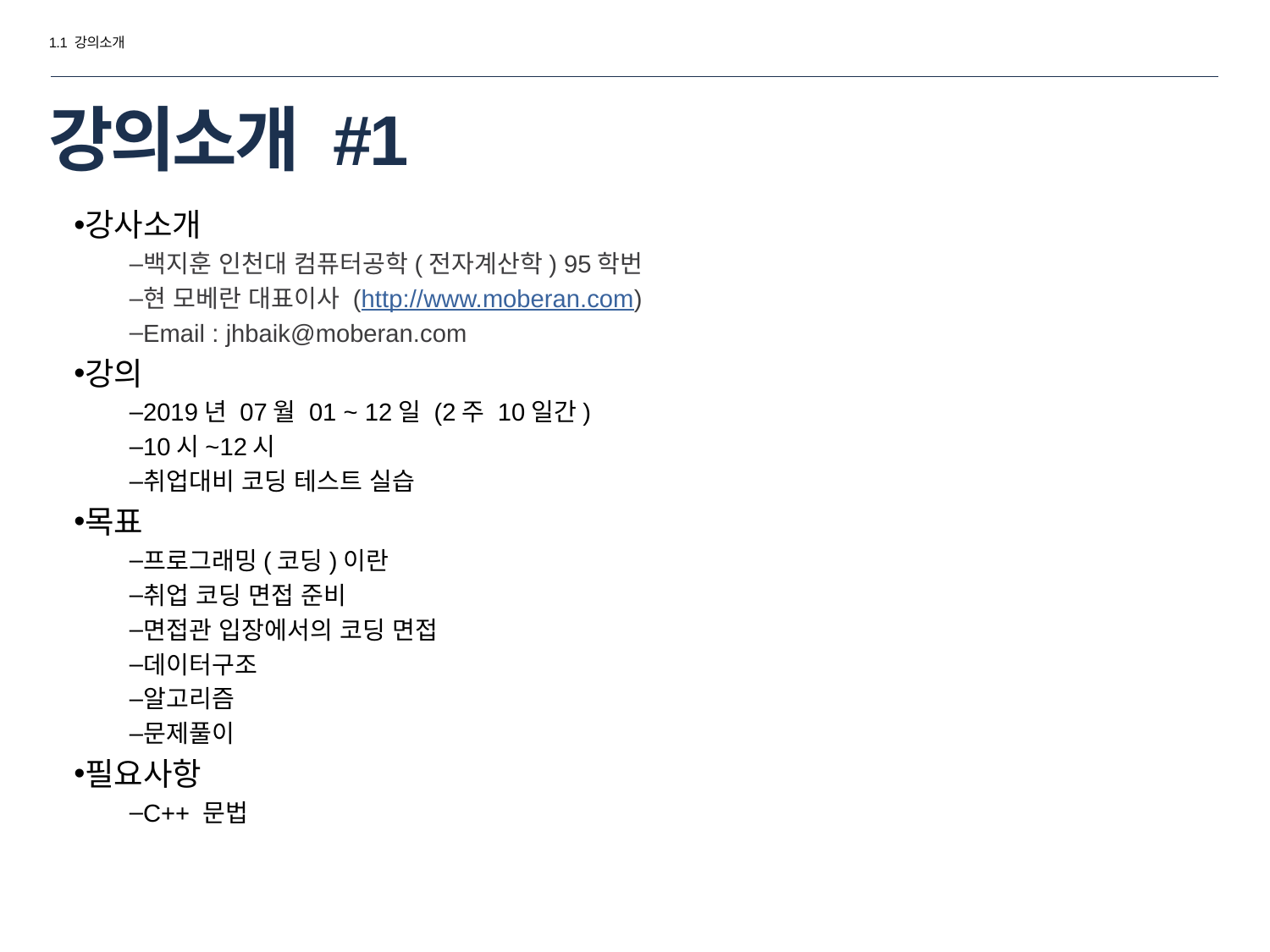

1.1 강의소개
# 강의소개 #1
강사소개
백지훈 인천대 컴퓨터공학(전자계산학) 95학번
현 모베란 대표이사 (http://www.moberan.com)
Email : jhbaik@moberan.com
강의
2019년 07월 01 ~ 12일 (2주 10일간)
10시~12시
취업대비 코딩 테스트 실습
목표
프로그래밍(코딩)이란
취업 코딩 면접 준비
면접관 입장에서의 코딩 면접
데이터구조
알고리즘
문제풀이
필요사항
C++ 문법